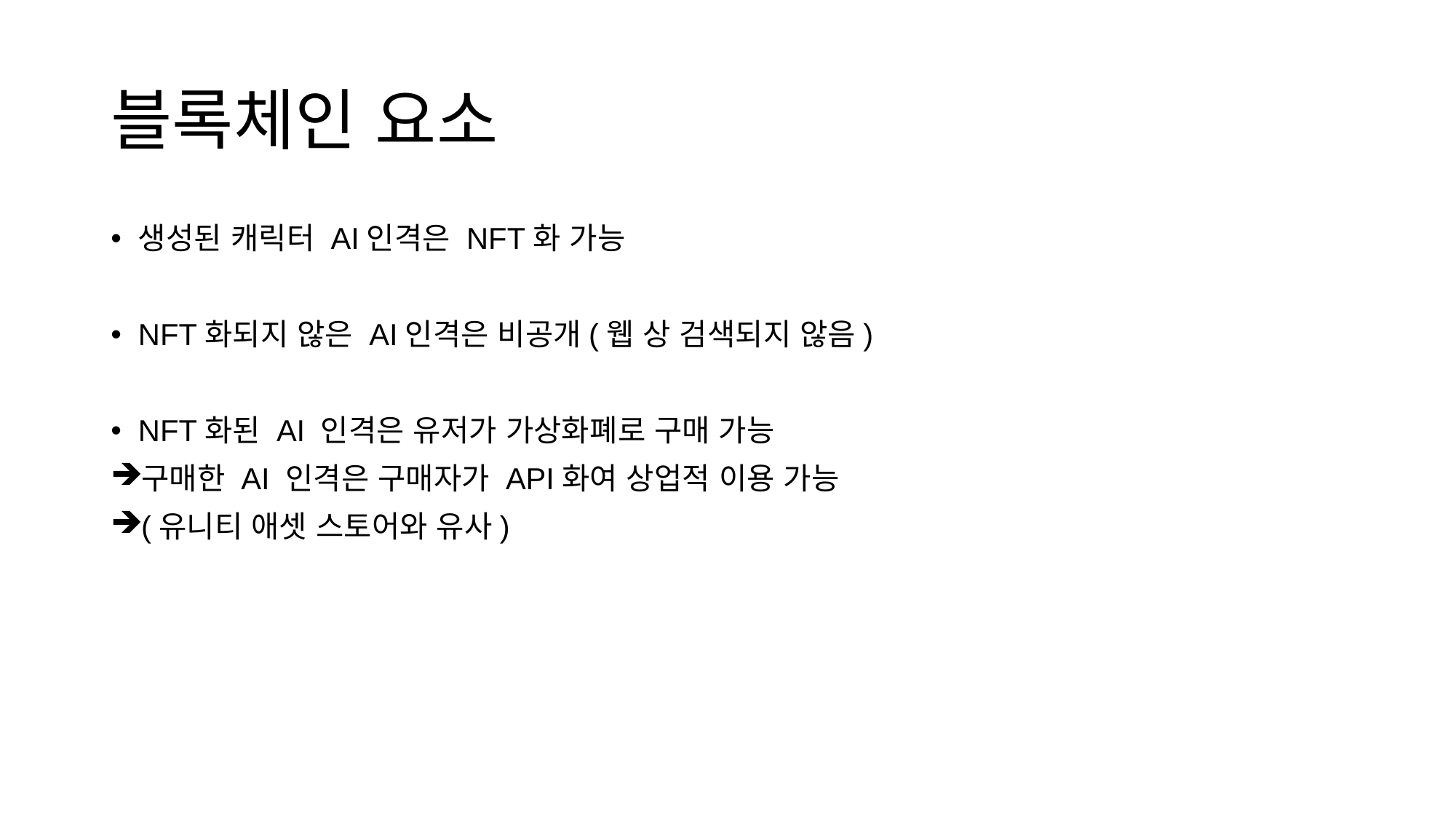

# 블록체인 요소
생성된 캐릭터 AI인격은 NFT화 가능

NFT화되지 않은 AI인격은 비공개(웹 상 검색되지 않음)

NFT화된 AI 인격은 유저가 가상화폐로 구매 가능
구매한 AI 인격은 구매자가 API화여 상업적 이용 가능
(유니티 애셋 스토어와 유사)